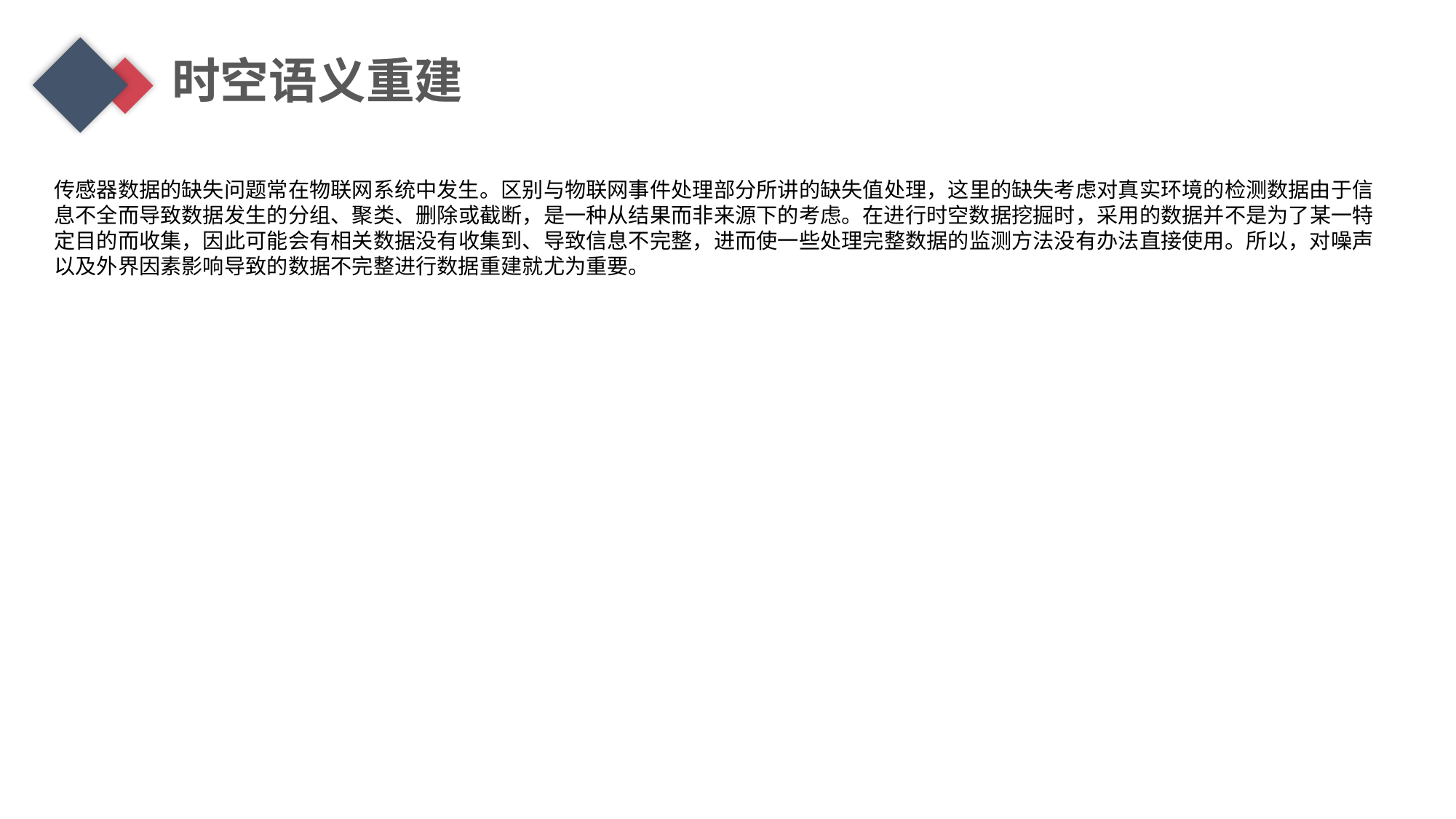

时空语义重建

传感器数据的缺失问题常在物联网系统中发生。区别与物联网事件处理部分所讲的缺失值处理，这里的缺失考虑对真实环境的检测数据由于信息不全而导致数据发生的分组、聚类、删除或截断，是一种从结果而非来源下的考虑。在进行时空数据挖掘时，采用的数据并不是为了某一特定目的而收集，因此可能会有相关数据没有收集到、导致信息不完整，进而使一些处理完整数据的监测方法没有办法直接使用。所以，对噪声以及外界因素影响导致的数据不完整进行数据重建就尤为重要。